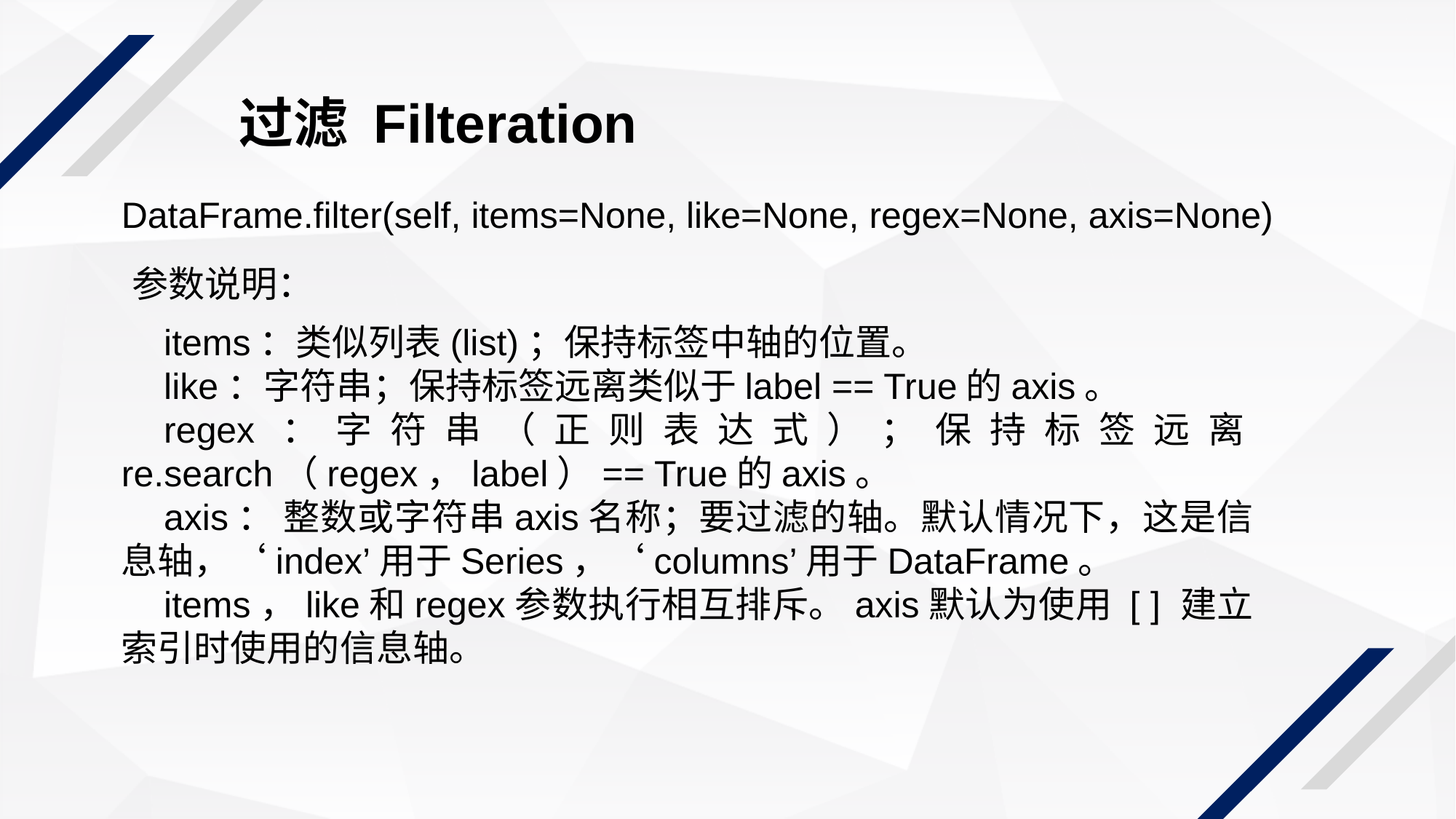

过滤 Filteration
DataFrame.filter(self, items=None, like=None, regex=None, axis=None)
参数说明：
items：类似列表(list)；保持标签中轴的位置。
like：字符串；保持标签远离类似于label == True的axis。
regex：字符串（正则表达式）；保持标签远离re.search（regex，label）== True的axis。
axis： 整数或字符串axis名称；要过滤的轴。默认情况下，这是信息轴，‘index’用于Series，‘columns’用于DataFrame。
items，like和regex参数执行相互排斥。axis默认为使用 [ ] 建立索引时使用的信息轴。